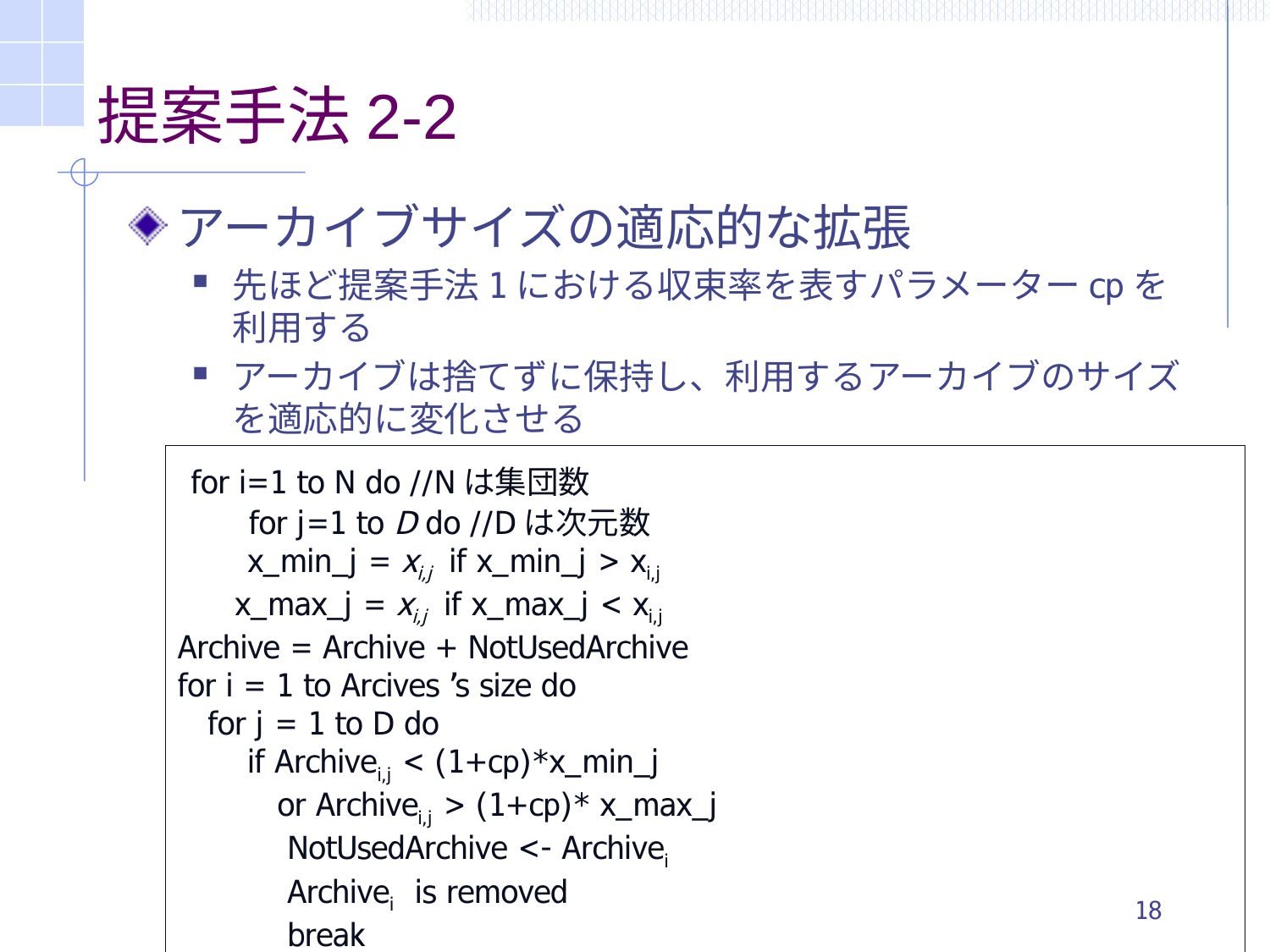

# 提案手法2-2
アーカイブサイズの適応的な拡張
先ほど提案手法1における収束率を表すパラメーターcpを利用する
アーカイブは捨てずに保持し、利用するアーカイブのサイズを適応的に変化させる

 for i=1 to N do //Nは集団数
　　for j=1 to D do //Dは次元数
       x_min_j = xi,j   if x_min_j > xi,j
          x_max_j = xi,j   if x_max_j < xi,j
Archive = Archive + NotUsedArchive
for i = 1 to Arcives ’s size do
   for j = 1 to D do
       if Archivei,j < (1+cp)*x_min_j
          or Archivei,j > (1+cp)* x_max_j
           NotUsedArchive <- Archivei
           Archivei   is removed
           break

18